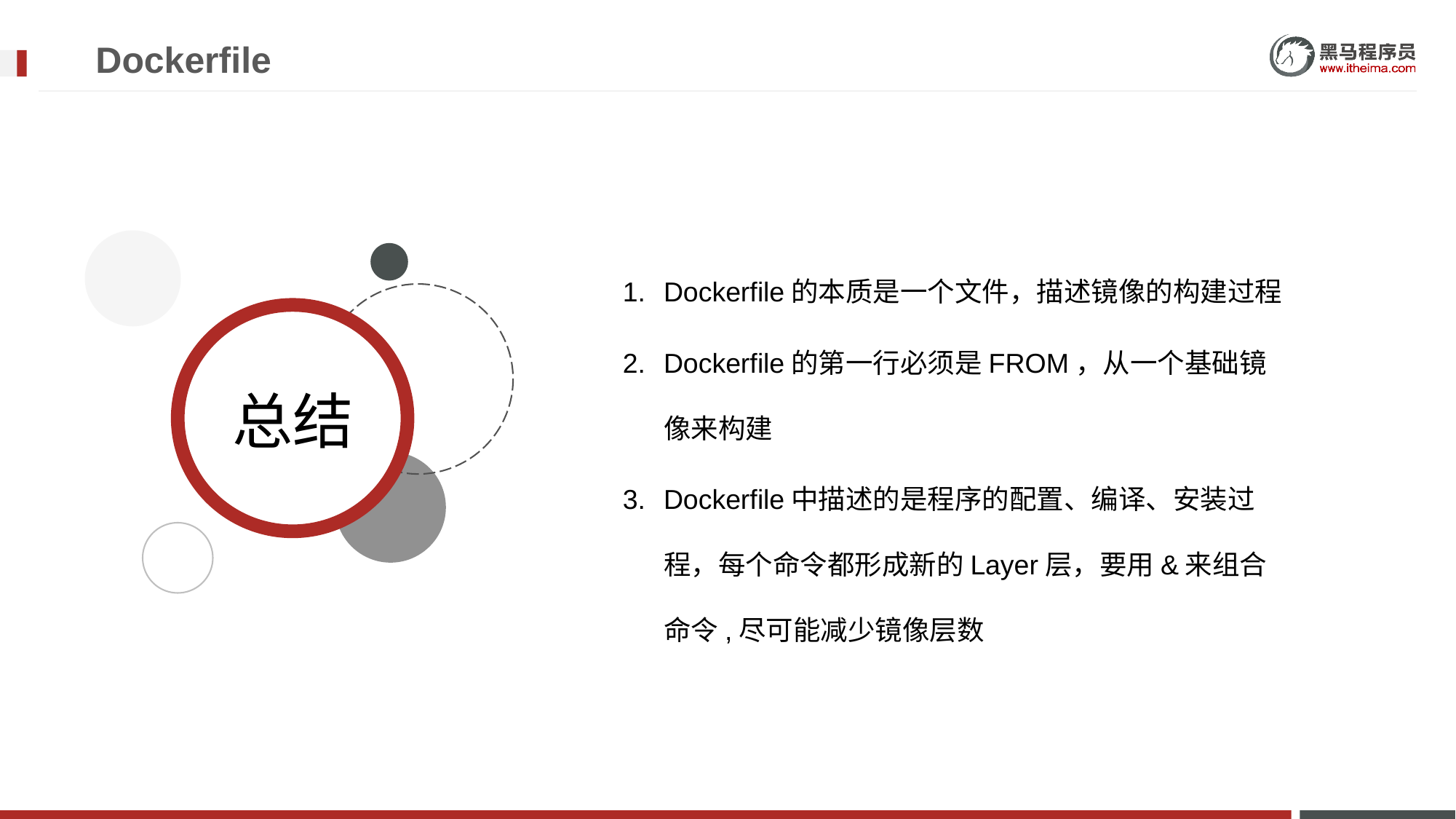

# Dockerfile
Dockerfile的本质是一个文件，描述镜像的构建过程
Dockerfile的第一行必须是FROM，从一个基础镜像来构建
Dockerfile中描述的是程序的配置、编译、安装过程，每个命令都形成新的Layer层，要用&来组合命令,尽可能减少镜像层数